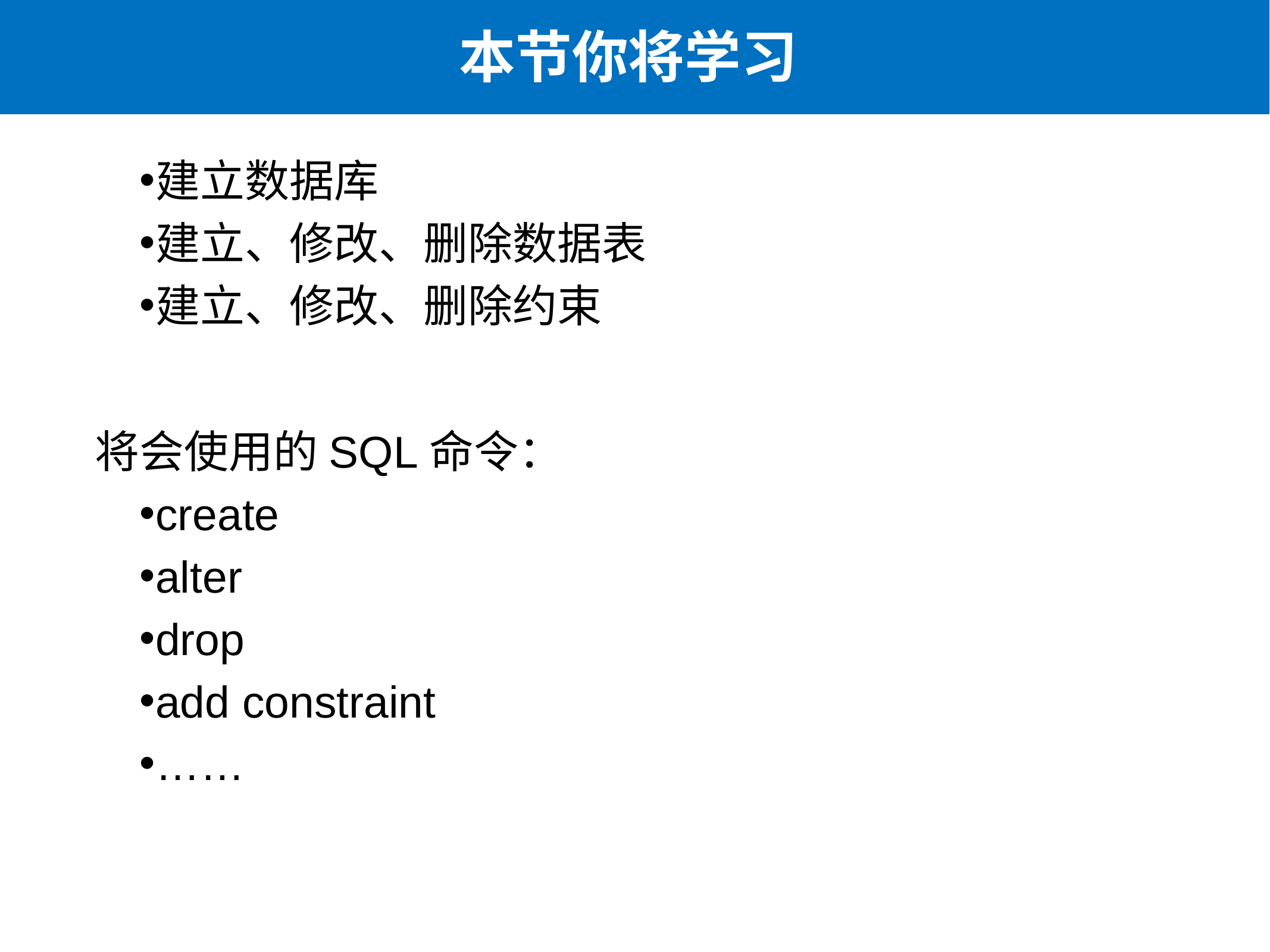

# 本节你将学习
建立数据库
建立、修改、删除数据表
建立、修改、删除约束

将会使用的SQL命令：
create
alter
drop
add constraint
……